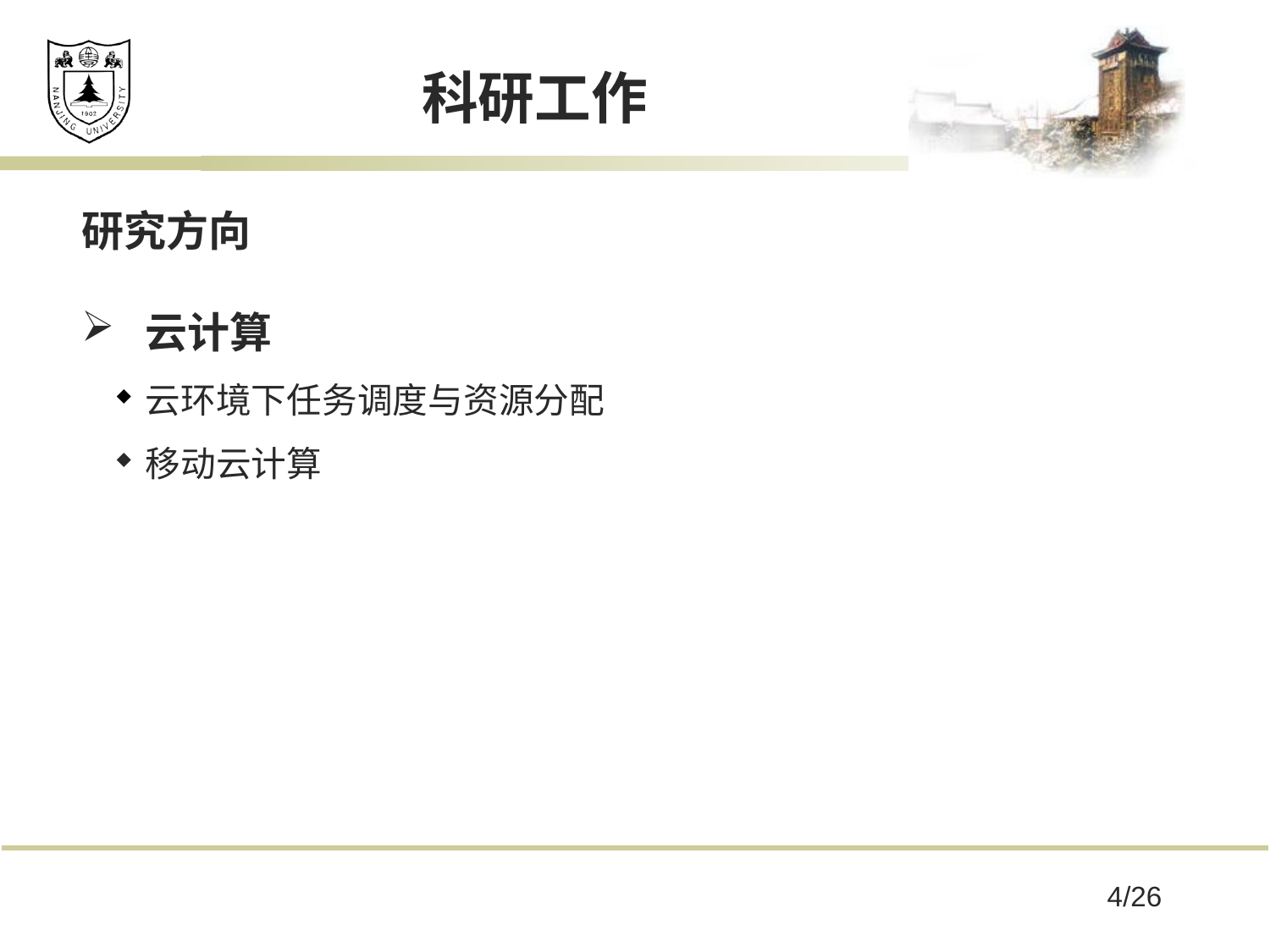

# 科研工作
研究方向

云计算
云环境下任务调度与资源分配
移动云计算

4/26